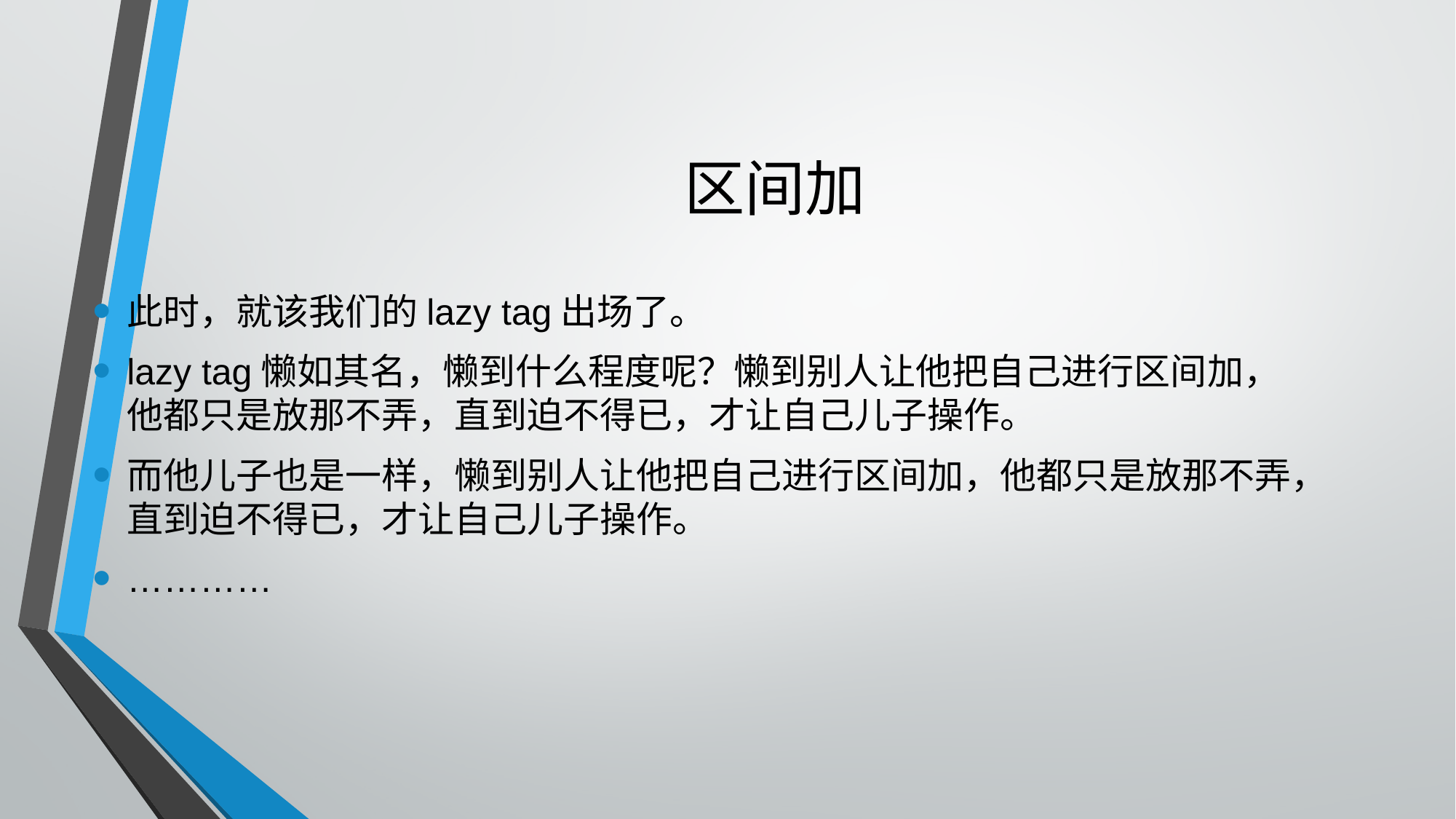

# 区间加
此时，就该我们的lazy tag出场了。
lazy tag懒如其名，懒到什么程度呢？懒到别人让他把自己进行区间加，他都只是放那不弄，直到迫不得已，才让自己儿子操作。
而他儿子也是一样，懒到别人让他把自己进行区间加，他都只是放那不弄，直到迫不得已，才让自己儿子操作。
…………